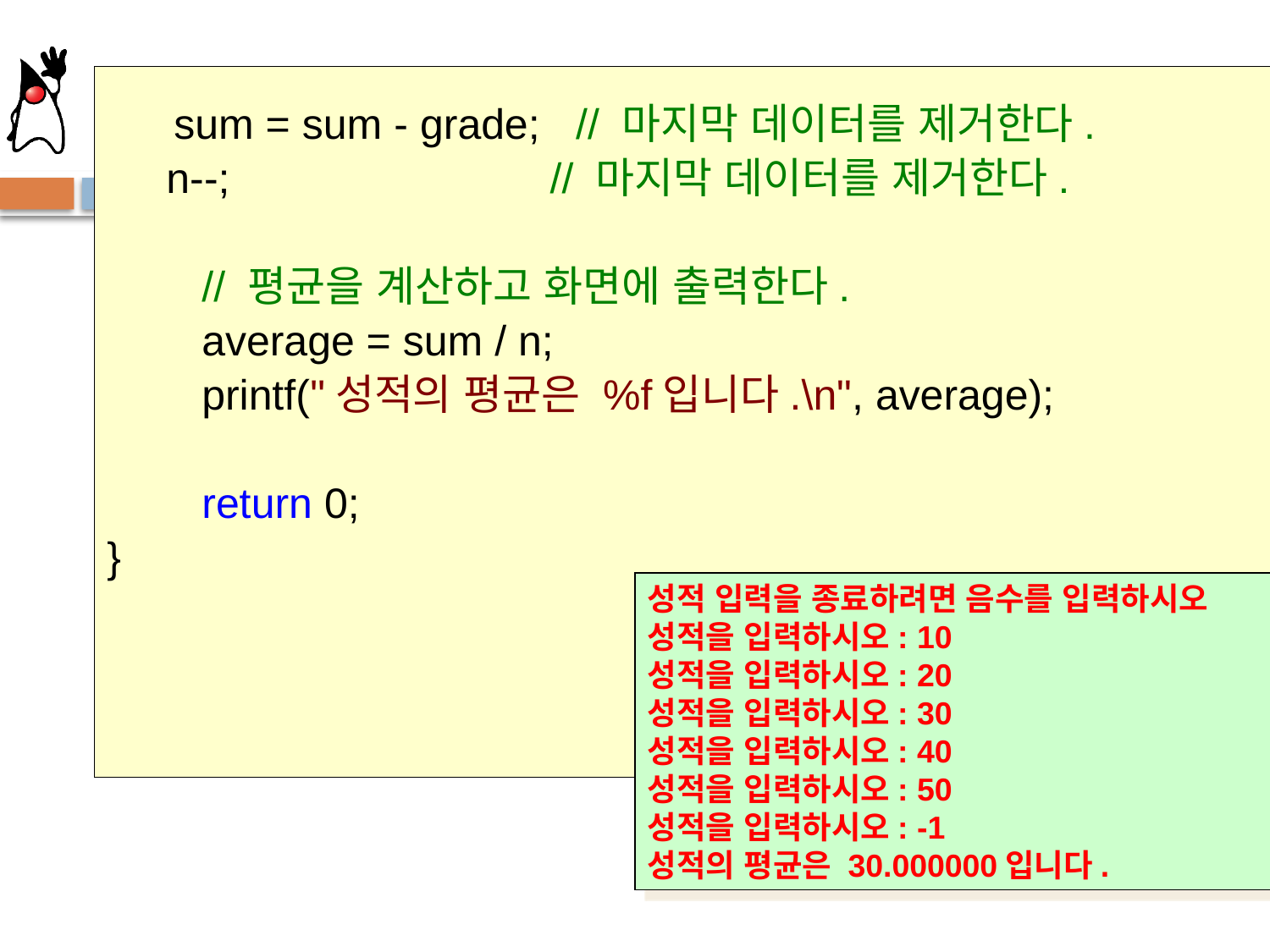

sum = sum - grade;   // 마지막 데이터를 제거한다.
     n--;                           // 마지막 데이터를 제거한다.

        // 평균을 계산하고 화면에 출력한다.
        average = sum / n;
        printf("성적의 평균은 %f입니다.\n", average);

        return 0;
}
성적 입력을 종료하려면 음수를 입력하시오
성적을 입력하시오: 10
성적을 입력하시오: 20
성적을 입력하시오: 30
성적을 입력하시오: 40
성적을 입력하시오: 50
성적을 입력하시오: -1
성적의 평균은 30.000000입니다.